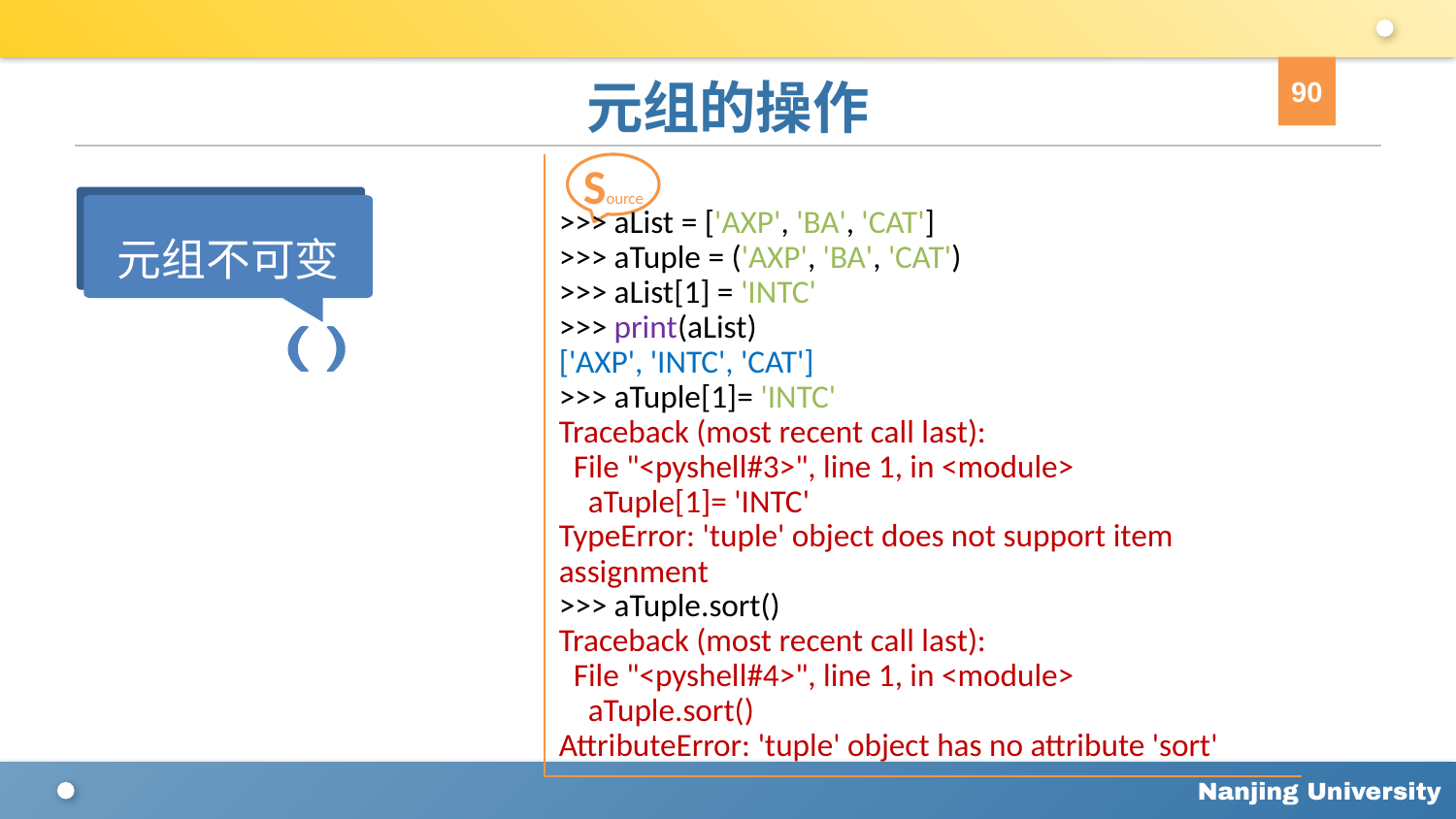

90
# 元组的操作

>>> aList = ['AXP', 'BA', 'CAT']
>>> aTuple = ('AXP', 'BA', 'CAT')
>>> aList[1] = 'INTC'
>>> print(aList)
['AXP', 'INTC', 'CAT']
>>> aTuple[1]= 'INTC'
Traceback (most recent call last):
  File "<pyshell#3>", line 1, in <module>
    aTuple[1]= 'INTC'
TypeError: 'tuple' object does not support item assignment
>>> aTuple.sort()
Traceback (most recent call last):
  File "<pyshell#4>", line 1, in <module>
    aTuple.sort()
AttributeError: 'tuple' object has no attribute 'sort'
Source

元组不可变